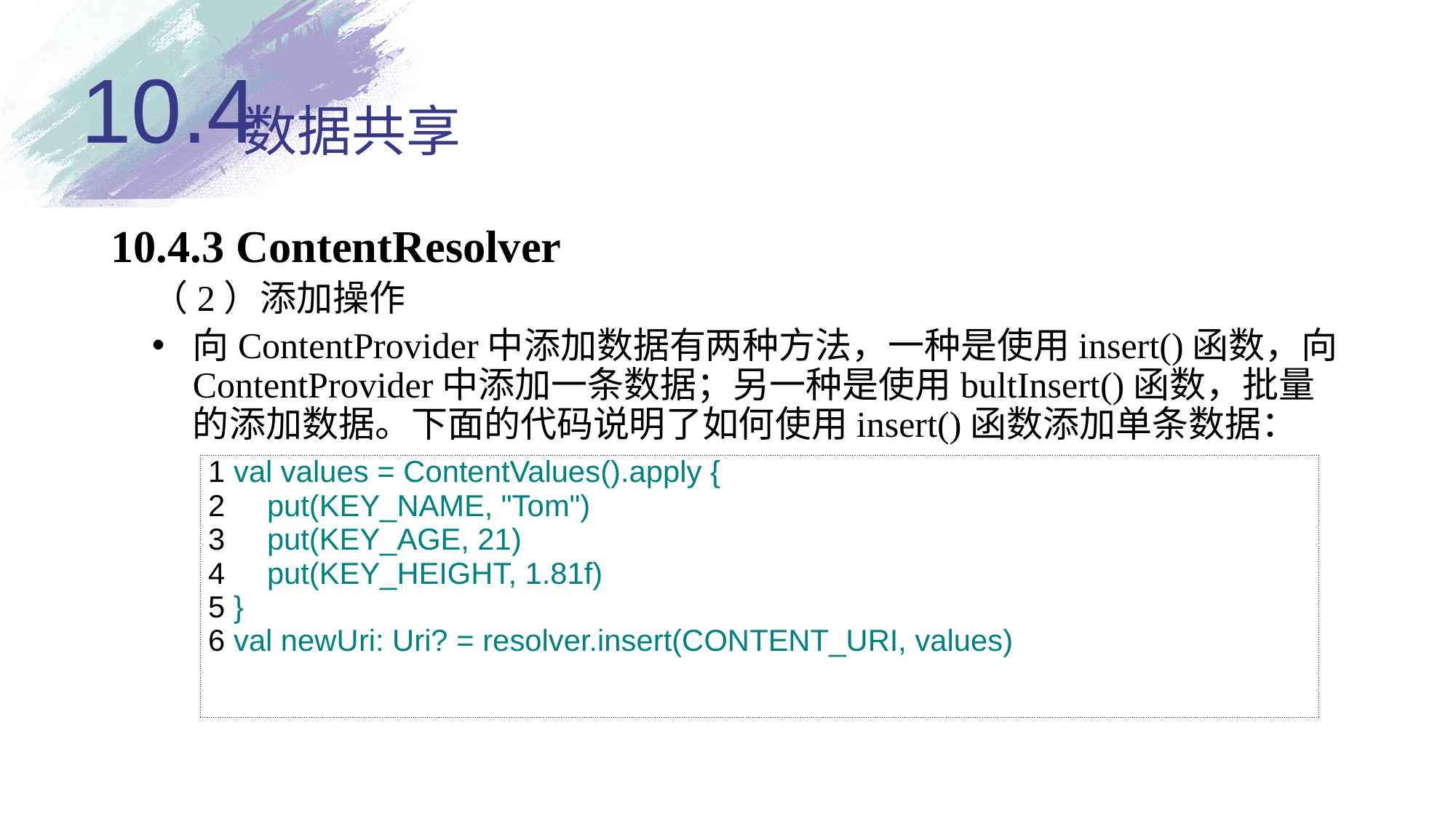

10.4
# 数据共享
10.4.3 ContentResolver
（2）添加操作
向ContentProvider中添加数据有两种方法，一种是使用insert()函数，向ContentProvider中添加一条数据；另一种是使用bultInsert()函数，批量的添加数据。下面的代码说明了如何使用insert()函数添加单条数据：

| 1 val values = ContentValues().apply { 2     put(KEY\_NAME, "Tom") 3     put(KEY\_AGE, 21) 4     put(KEY\_HEIGHT, 1.81f) 5 } 6 val newUri: Uri? = resolver.insert(CONTENT\_URI, values) |
| --- |